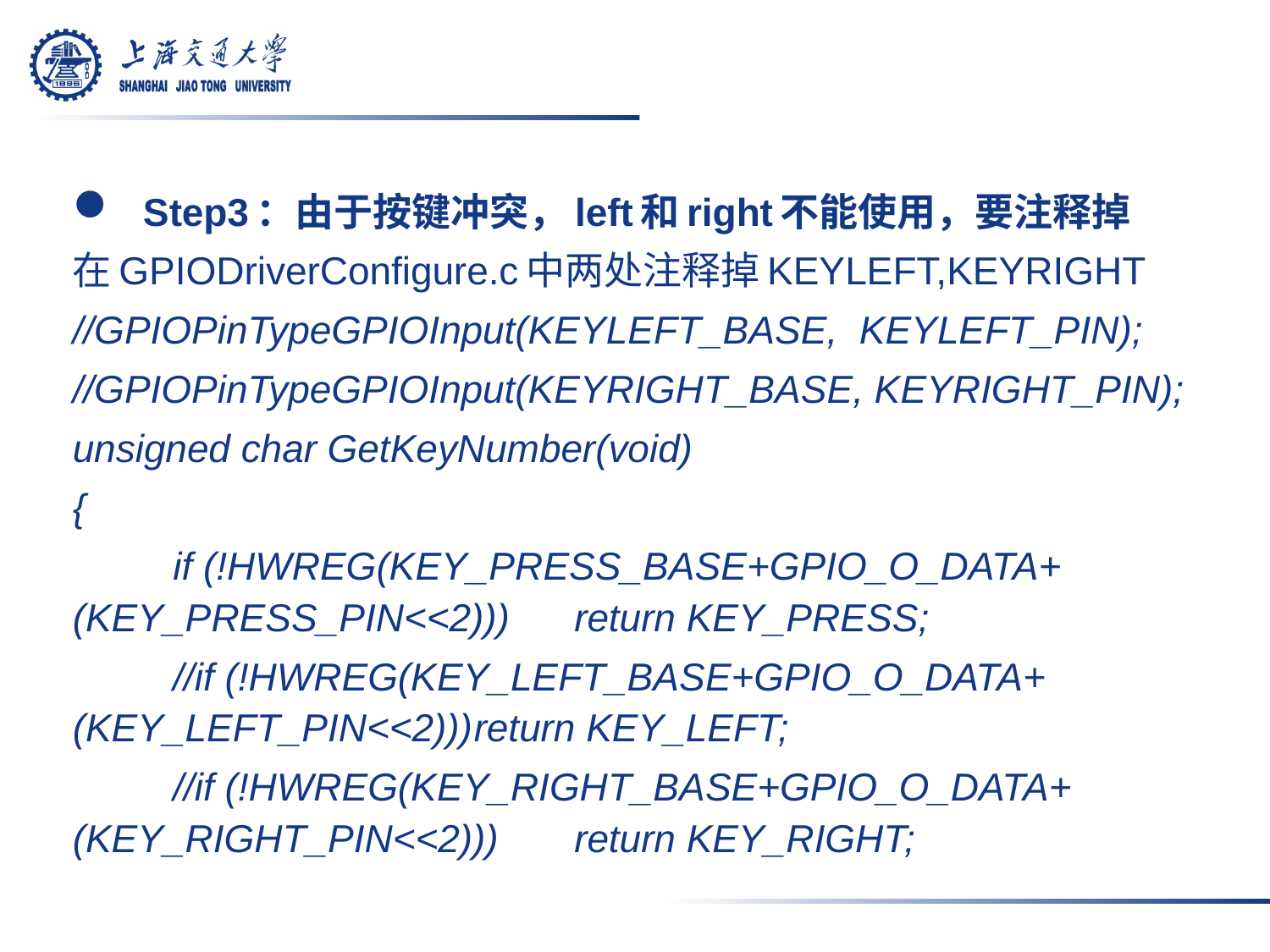

#
Step3：由于按键冲突，left和right不能使用，要注释掉
在GPIODriverConfigure.c中两处注释掉KEYLEFT,KEYRIGHT
//GPIOPinTypeGPIOInput(KEYLEFT_BASE,  KEYLEFT_PIN);
//GPIOPinTypeGPIOInput(KEYRIGHT_BASE, KEYRIGHT_PIN);
unsigned char GetKeyNumber(void)
{
	if (!HWREG(KEY_PRESS_BASE+GPIO_O_DATA+(KEY_PRESS_PIN<<2)))	return KEY_PRESS;
	//if (!HWREG(KEY_LEFT_BASE+GPIO_O_DATA+(KEY_LEFT_PIN<<2)))	return KEY_LEFT;
	//if (!HWREG(KEY_RIGHT_BASE+GPIO_O_DATA+(KEY_RIGHT_PIN<<2)))	return KEY_RIGHT;